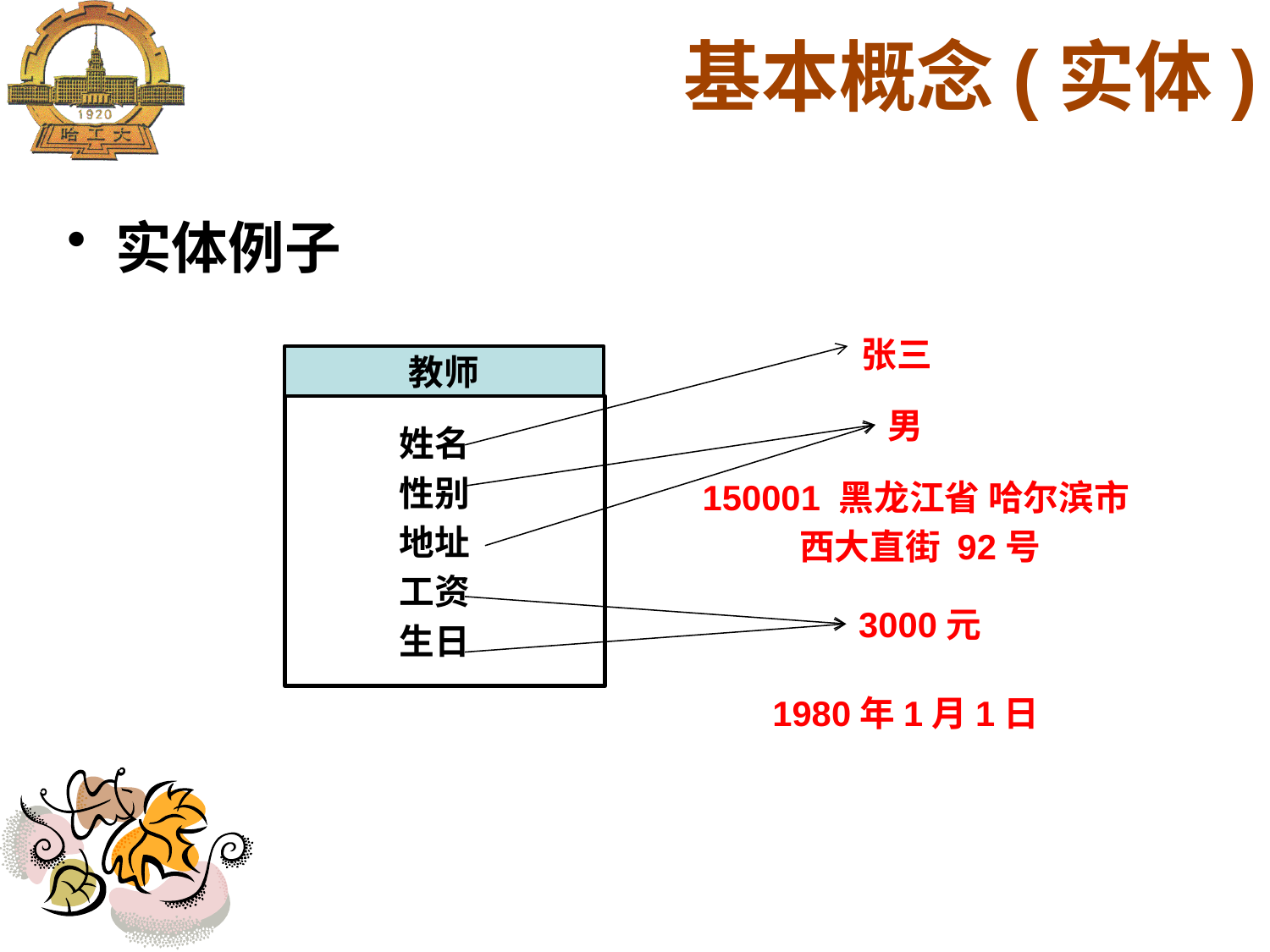

基本概念(实体)
实体例子
张三
教师

男
姓名
性别
地址
工资
生日
150001 黑龙江省 哈尔滨市
西大直街 92号
3000元
1980年1月1日